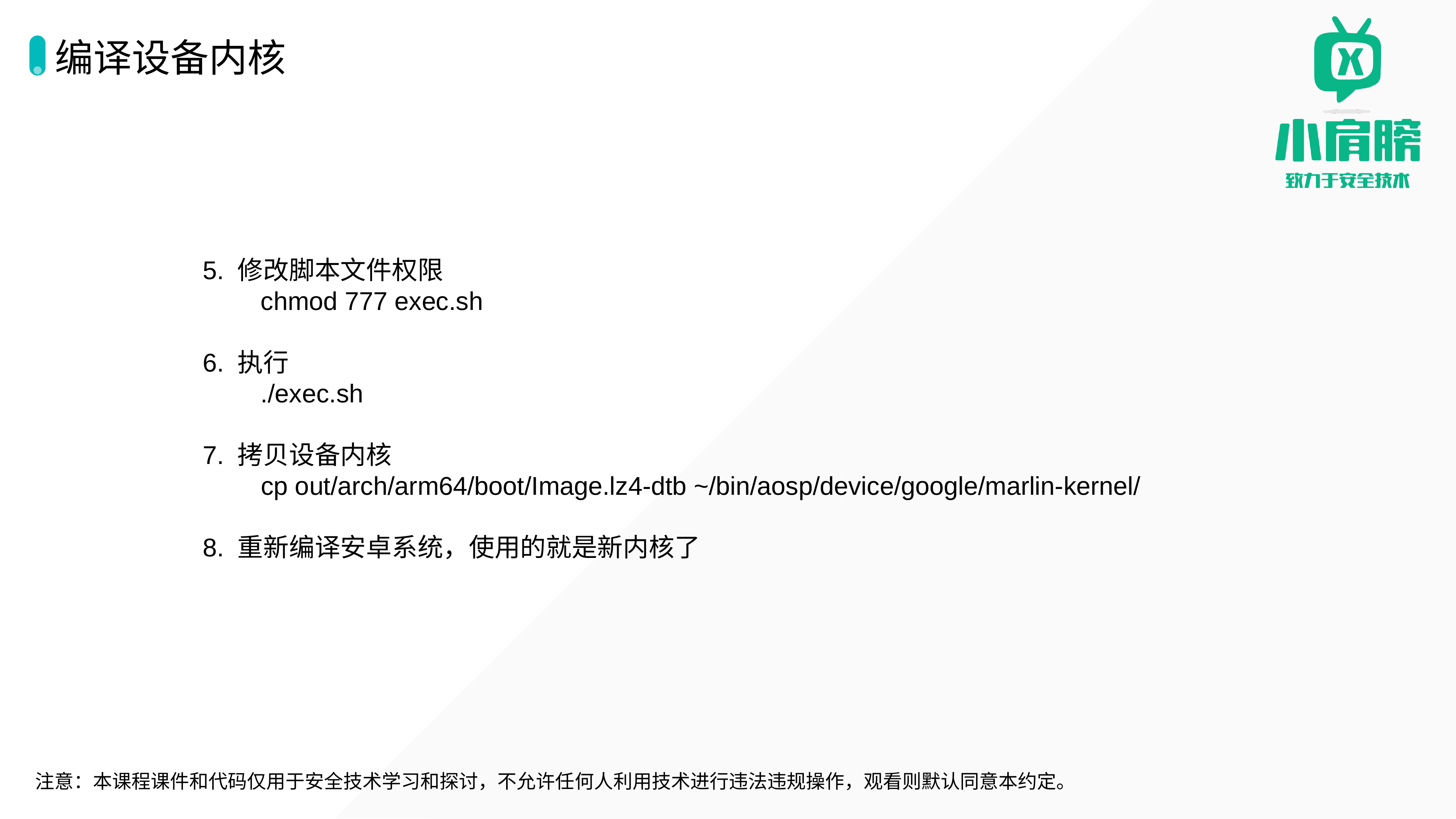

# 编译设备内核
5. 修改脚本文件权限
chmod 777 exec.sh

6. 执行
./exec.sh

7. 拷贝设备内核
cp out/arch/arm64/boot/Image.lz4-dtb ~/bin/aosp/device/google/marlin-kernel/

8. 重新编译安卓系统，使用的就是新内核了